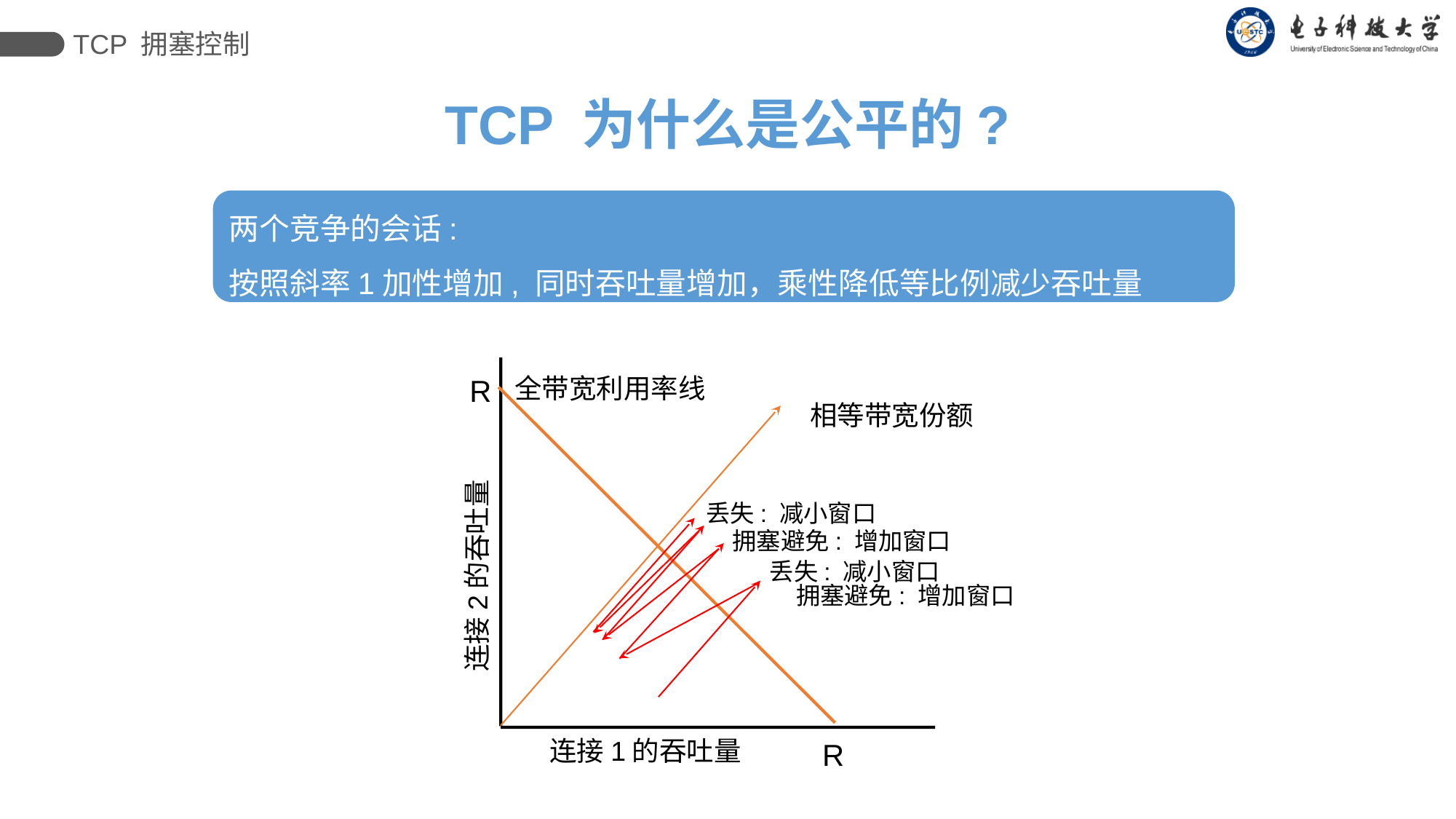

TCP 拥塞控制

TCP 为什么是公平的?
两个竞争的会话:
按照斜率1加性增加, 同时吞吐量增加，乘性降低等比例减少吞吐量

全带宽利用率线
R

相等带宽份额

丢失: 减小窗口

拥塞避免: 增加窗口

丢失: 减小窗口
连接2的吞吐量
拥塞避免: 增加窗口

连接1的吞吐量
R